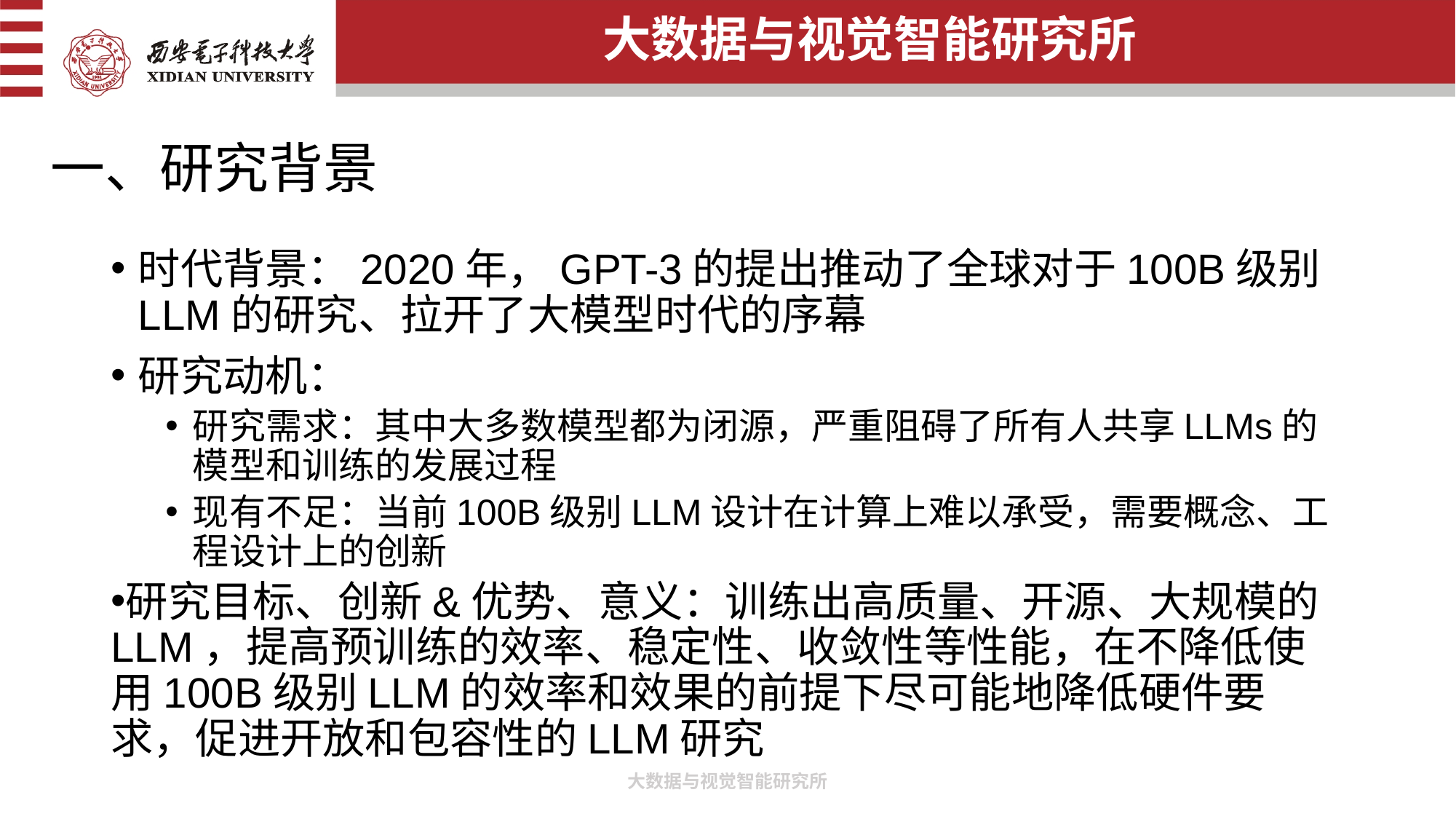

# 一、研究背景
时代背景：2020年，GPT-3的提出推动了全球对于100B级别LLM的研究、拉开了大模型时代的序幕
研究动机：
研究需求：其中大多数模型都为闭源，严重阻碍了所有人共享LLMs的模型和训练的发展过程
现有不足：当前100B级别LLM设计在计算上难以承受，需要概念、工程设计上的创新
研究目标、创新&优势、意义：训练出高质量、开源、大规模的LLM，提高预训练的效率、稳定性、收敛性等性能，在不降低使用100B级别LLM的效率和效果的前提下尽可能地降低硬件要求，促进开放和包容性的LLM研究

大数据与视觉智能研究所
5